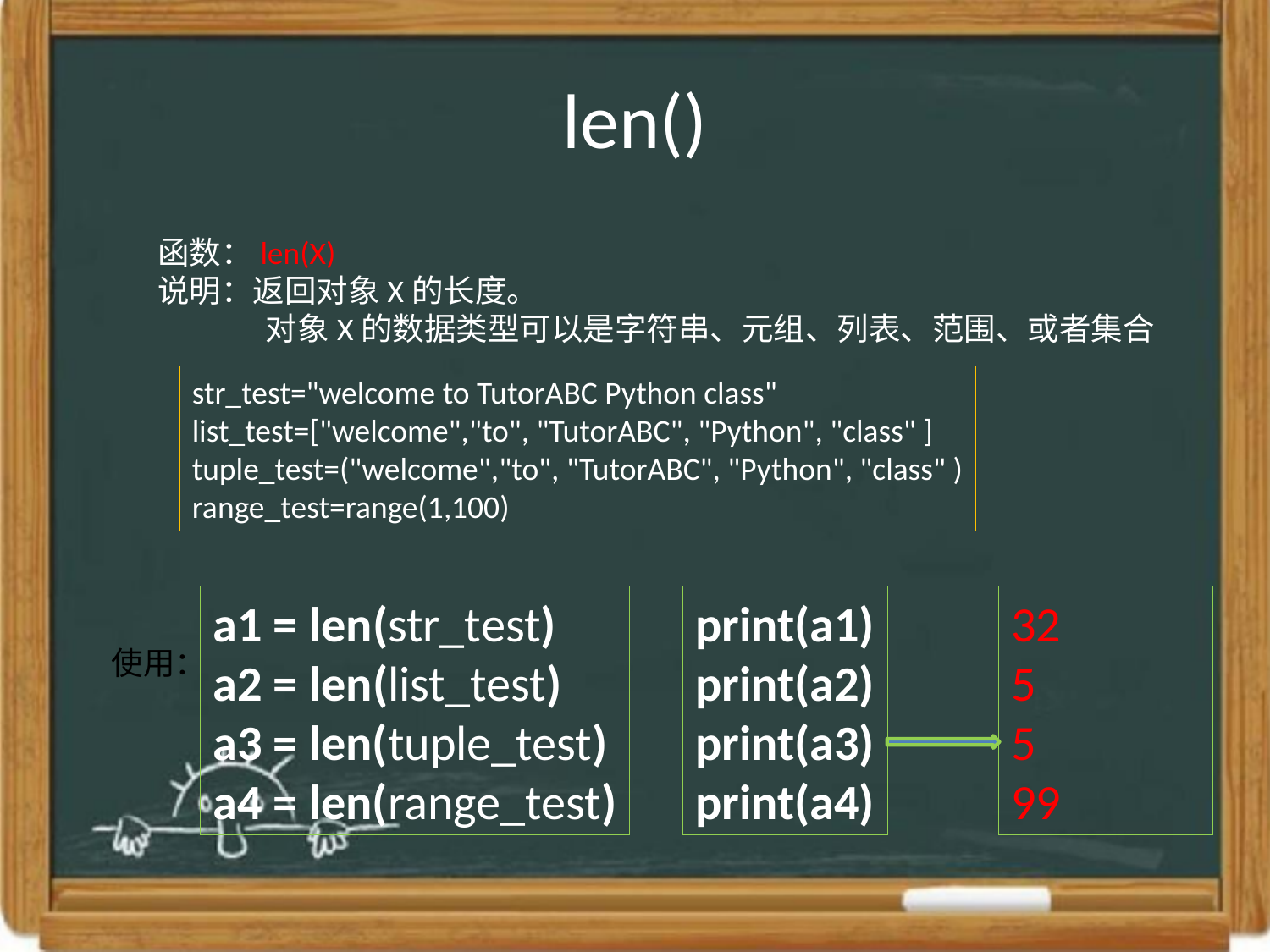

# len()
函数：len(X)
说明：返回对象X的长度。
              对象X的数据类型可以是字符串、元组、列表、范围、或者集合
str_test="welcome to TutorABC Python class"
list_test=["welcome","to", "TutorABC", "Python", "class" ]
tuple_test=("welcome","to", "TutorABC", "Python", "class" )
range_test=range(1,100)
a1 = len(str_test)
a2 = len(list_test)
a3 = len(tuple_test)
a4 = len(range_test)
print(a1)
print(a2)
print(a3)
print(a4)
32
5
5
99
使用：